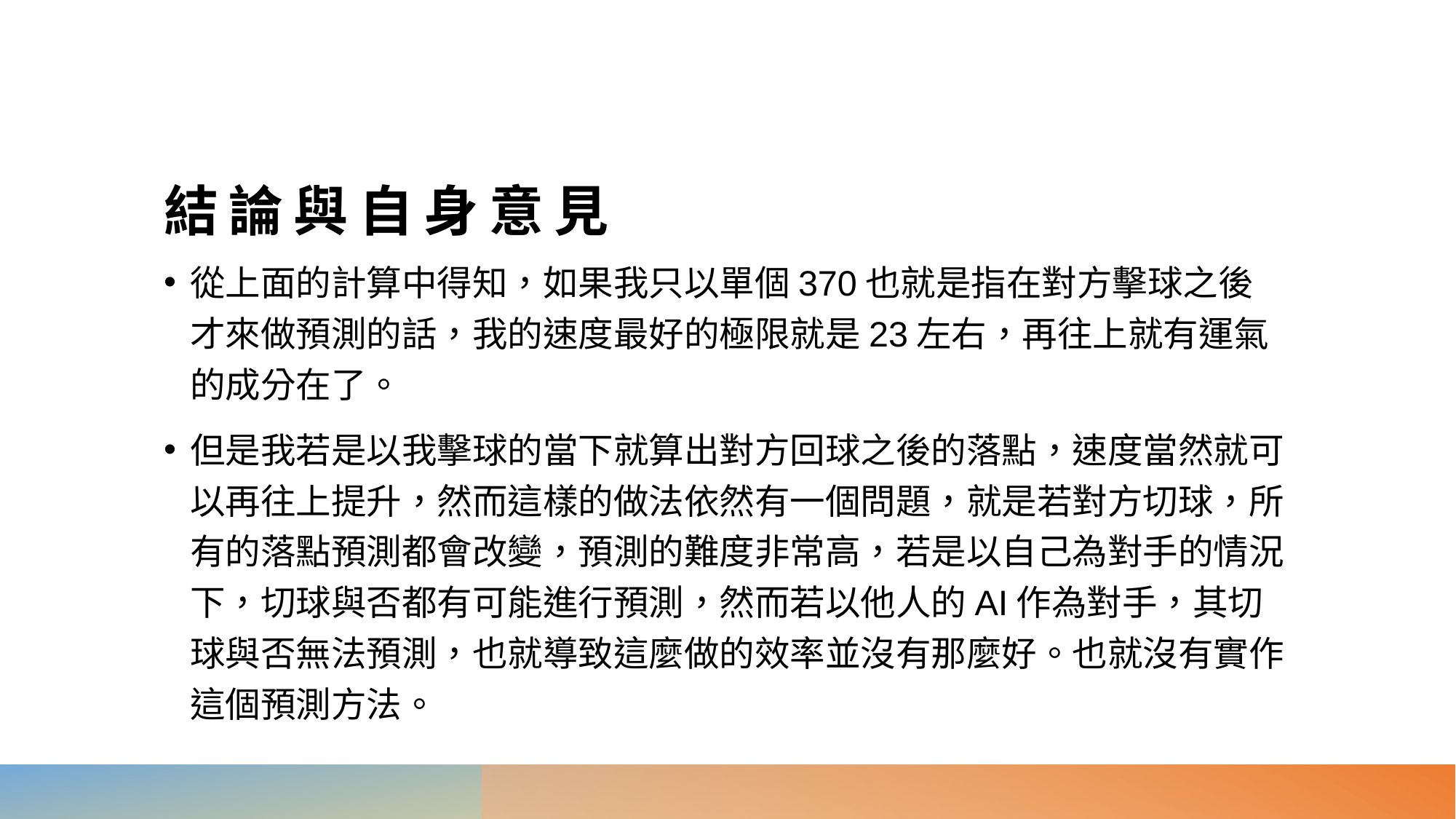

# 結論與自身意見
從上面的計算中得知，如果我只以單個370也就是指在對方擊球之後才來做預測的話，我的速度最好的極限就是23左右，再往上就有運氣的成分在了。
但是我若是以我擊球的當下就算出對方回球之後的落點，速度當然就可以再往上提升，然而這樣的做法依然有一個問題，就是若對方切球，所有的落點預測都會改變，預測的難度非常高，若是以自己為對手的情況下，切球與否都有可能進行預測，然而若以他人的AI作為對手，其切球與否無法預測，也就導致這麼做的效率並沒有那麼好。也就沒有實作這個預測方法。